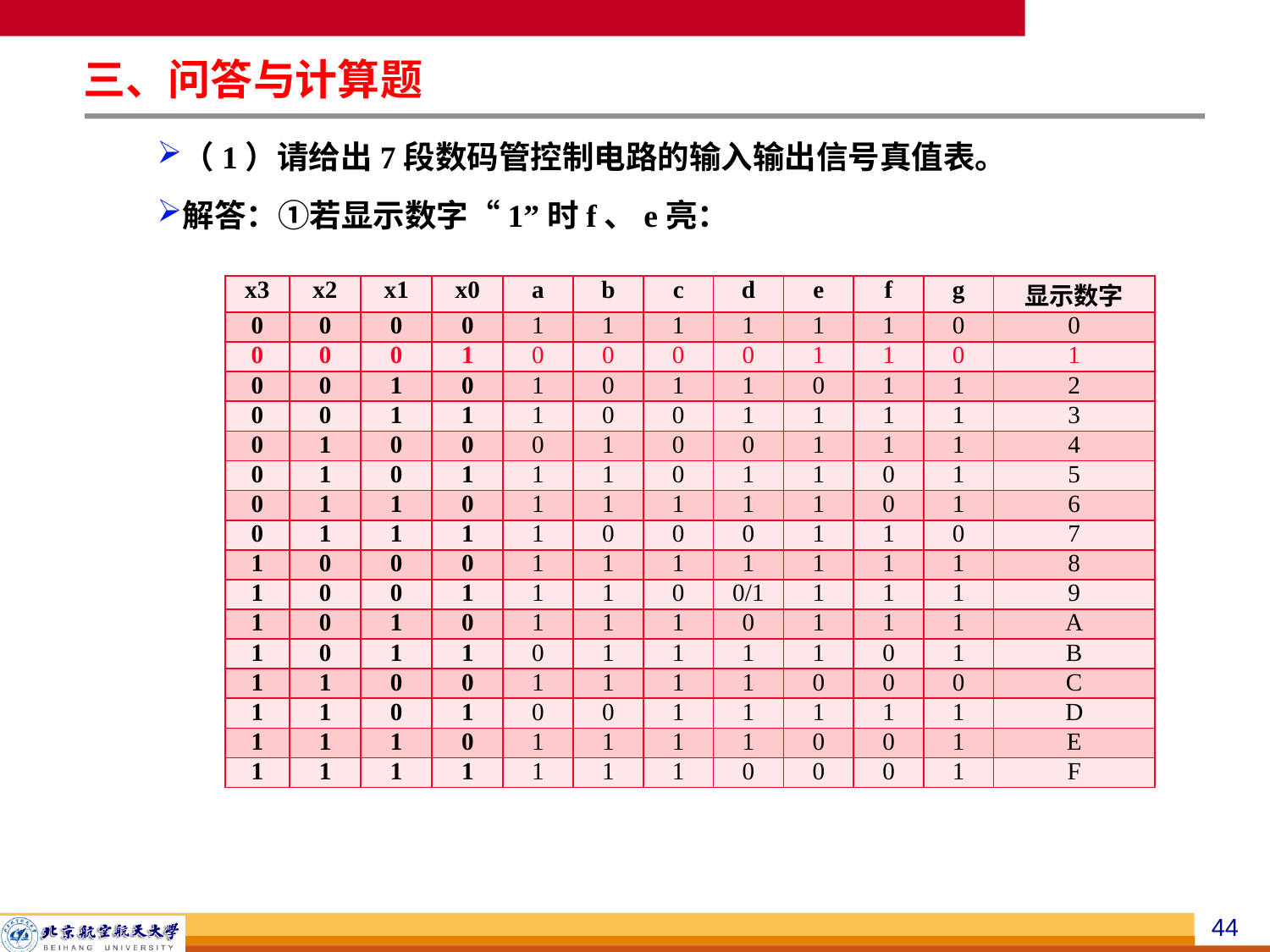

三、问答与计算题
（1）请给出7段数码管控制电路的输入输出信号真值表。
解答：①若显示数字“1”时f、e亮：
| x3 | x2 | x1 | x0 | a | b | c | d | e | f | g | 显示数字 |
| --- | --- | --- | --- | --- | --- | --- | --- | --- | --- | --- | --- |
| 0 | 0 | 0 | 0 | 1 | 1 | 1 | 1 | 1 | 1 | 0 | 0 |
| 0 | 0 | 0 | 1 | 0 | 0 | 0 | 0 | 1 | 1 | 0 | 1 |
| 0 | 0 | 1 | 0 | 1 | 0 | 1 | 1 | 0 | 1 | 1 | 2 |
| 0 | 0 | 1 | 1 | 1 | 0 | 0 | 1 | 1 | 1 | 1 | 3 |
| 0 | 1 | 0 | 0 | 0 | 1 | 0 | 0 | 1 | 1 | 1 | 4 |
| 0 | 1 | 0 | 1 | 1 | 1 | 0 | 1 | 1 | 0 | 1 | 5 |
| 0 | 1 | 1 | 0 | 1 | 1 | 1 | 1 | 1 | 0 | 1 | 6 |
| 0 | 1 | 1 | 1 | 1 | 0 | 0 | 0 | 1 | 1 | 0 | 7 |
| 1 | 0 | 0 | 0 | 1 | 1 | 1 | 1 | 1 | 1 | 1 | 8 |
| 1 | 0 | 0 | 1 | 1 | 1 | 0 | 0/1 | 1 | 1 | 1 | 9 |
| 1 | 0 | 1 | 0 | 1 | 1 | 1 | 0 | 1 | 1 | 1 | A |
| 1 | 0 | 1 | 1 | 0 | 1 | 1 | 1 | 1 | 0 | 1 | B |
| 1 | 1 | 0 | 0 | 1 | 1 | 1 | 1 | 0 | 0 | 0 | C |
| 1 | 1 | 0 | 1 | 0 | 0 | 1 | 1 | 1 | 1 | 1 | D |
| 1 | 1 | 1 | 0 | 1 | 1 | 1 | 1 | 0 | 0 | 1 | E |
| 1 | 1 | 1 | 1 | 1 | 1 | 1 | 0 | 0 | 0 | 1 | F |